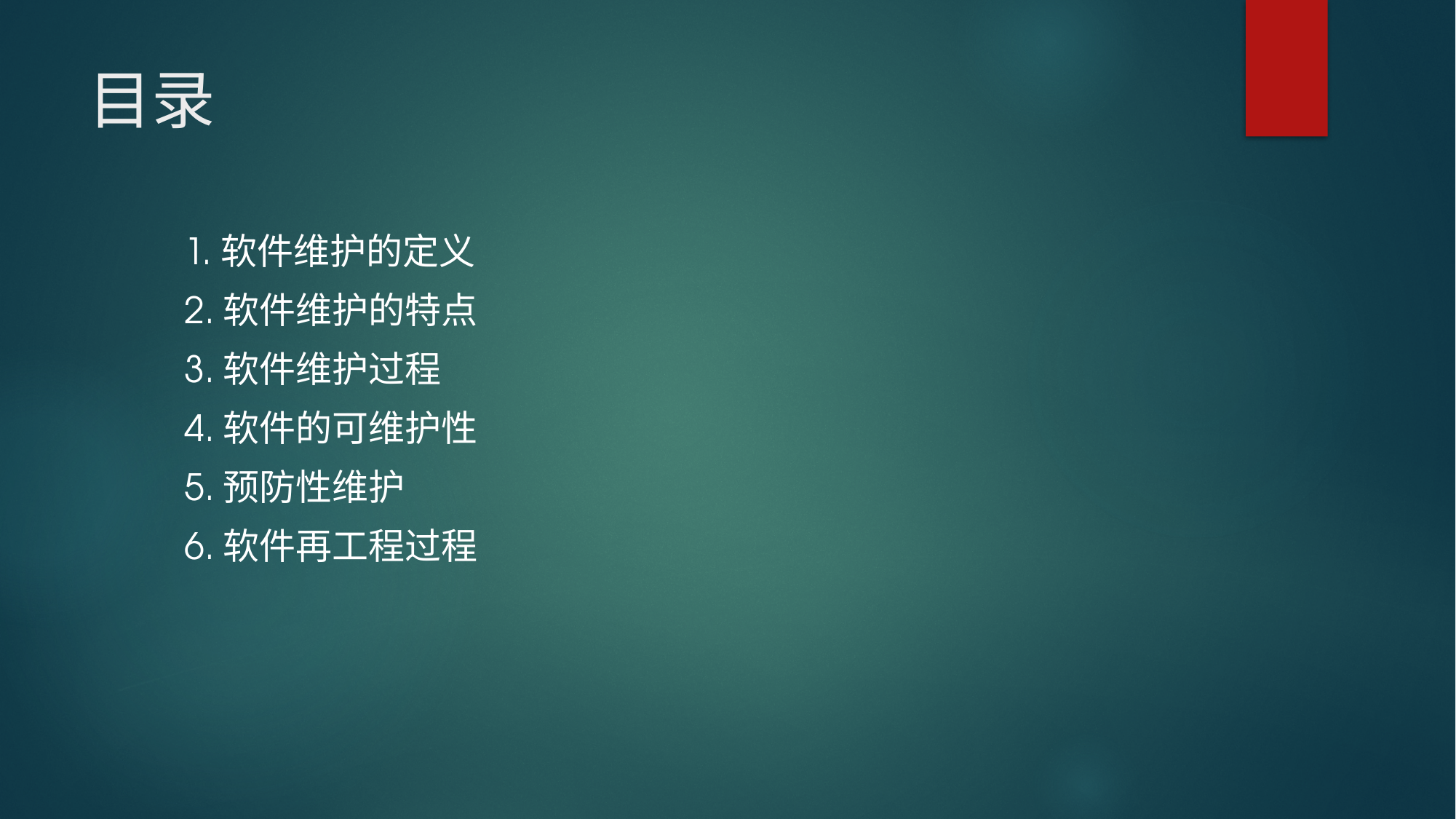

# 目录

1.软件维护的定义
2.软件维护的特点
3.软件维护过程
4.软件的可维护性
5.预防性维护
6.软件再工程过程